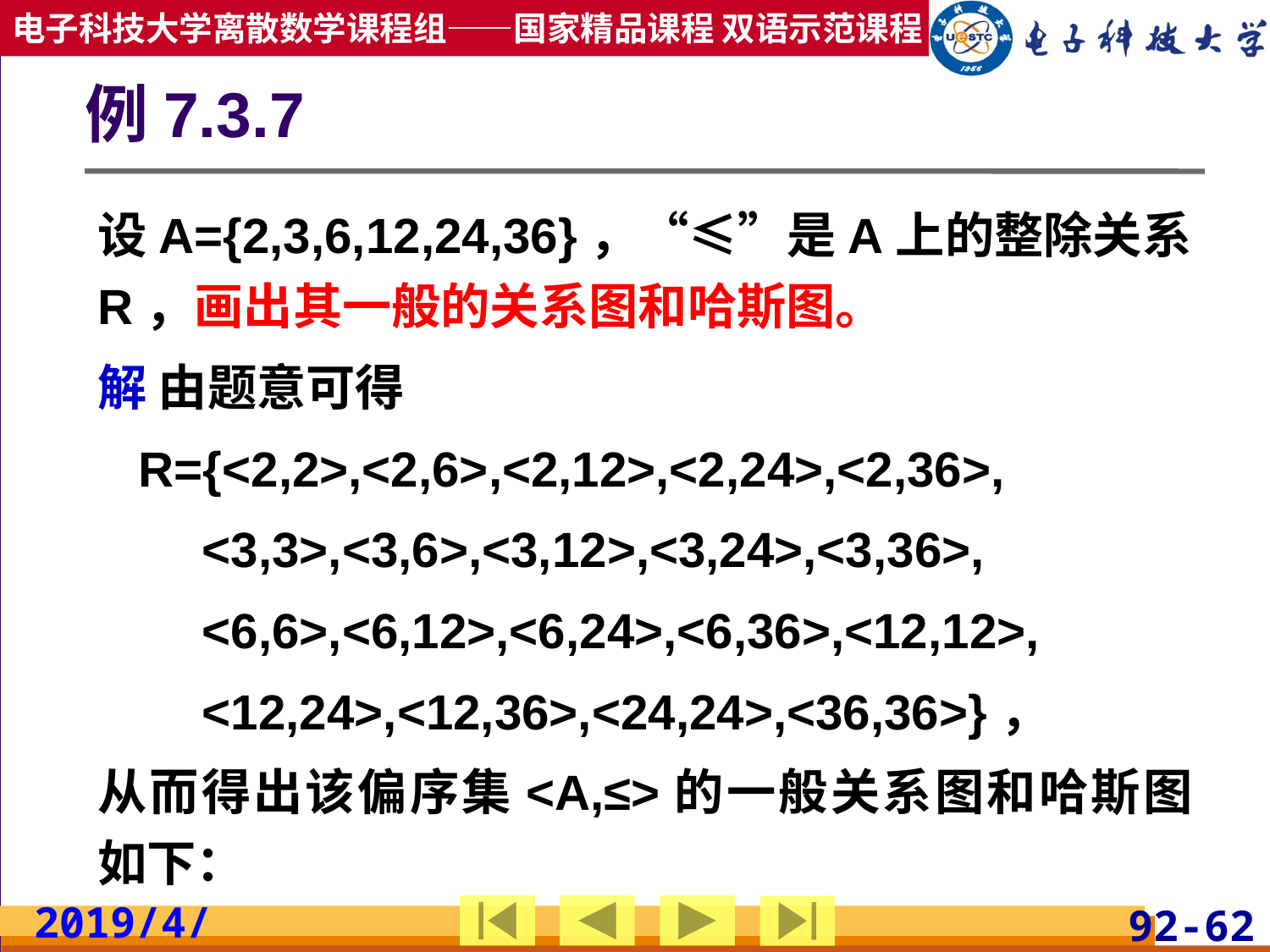

# 例7.3.7
设A={2,3,6,12,24,36}，“≤”是A上的整除关系R，画出其一般的关系图和哈斯图。
解 由题意可得
   R={<2,2>,<2,6>,<2,12>,<2,24>,<2,36>,
   <3,3>,<3,6>,<3,12>,<3,24>,<3,36>,
   <6,6>,<6,12>,<6,24>,<6,36>,<12,12>,
   <12,24>,<12,36>,<24,24>,<36,36>}，
从而得出该偏序集<A,≤>的一般关系图和哈斯图如下：
2019/4/17